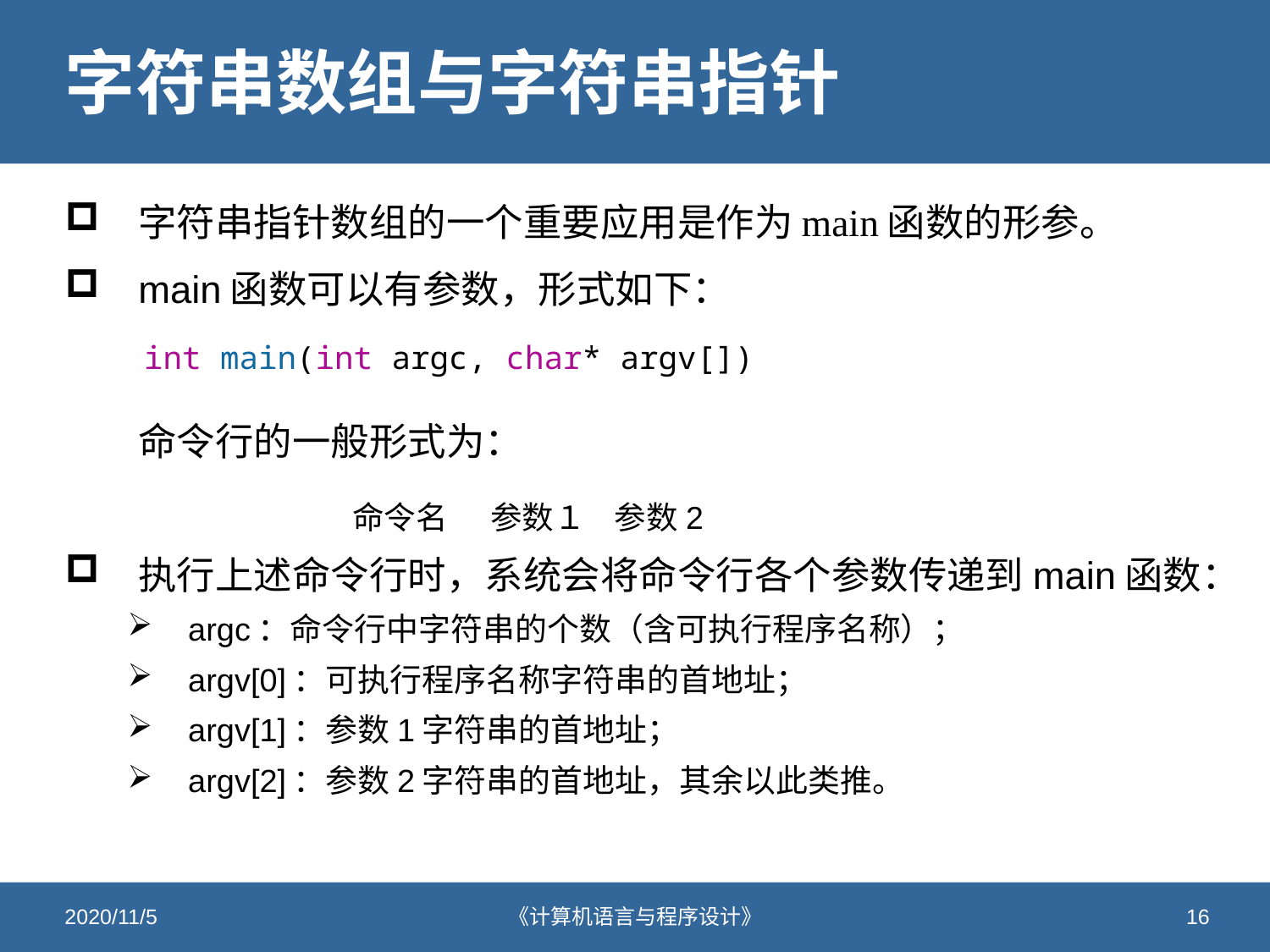

# 字符串数组与字符串指针
字符串指针数组的一个重要应用是作为main函数的形参。
main函数可以有参数，形式如下：
命令行的一般形式为：

执行上述命令行时，系统会将命令行各个参数传递到main函数：
argc：命令行中字符串的个数（含可执行程序名称）；
argv[0]：可执行程序名称字符串的首地址；
argv[1]：参数1字符串的首地址；
argv[2]：参数2字符串的首地址，其余以此类推。

int main(int argc, char* argv[])
命令名      参数１    参数2
2020/11/5
《计算机语言与程序设计》
16